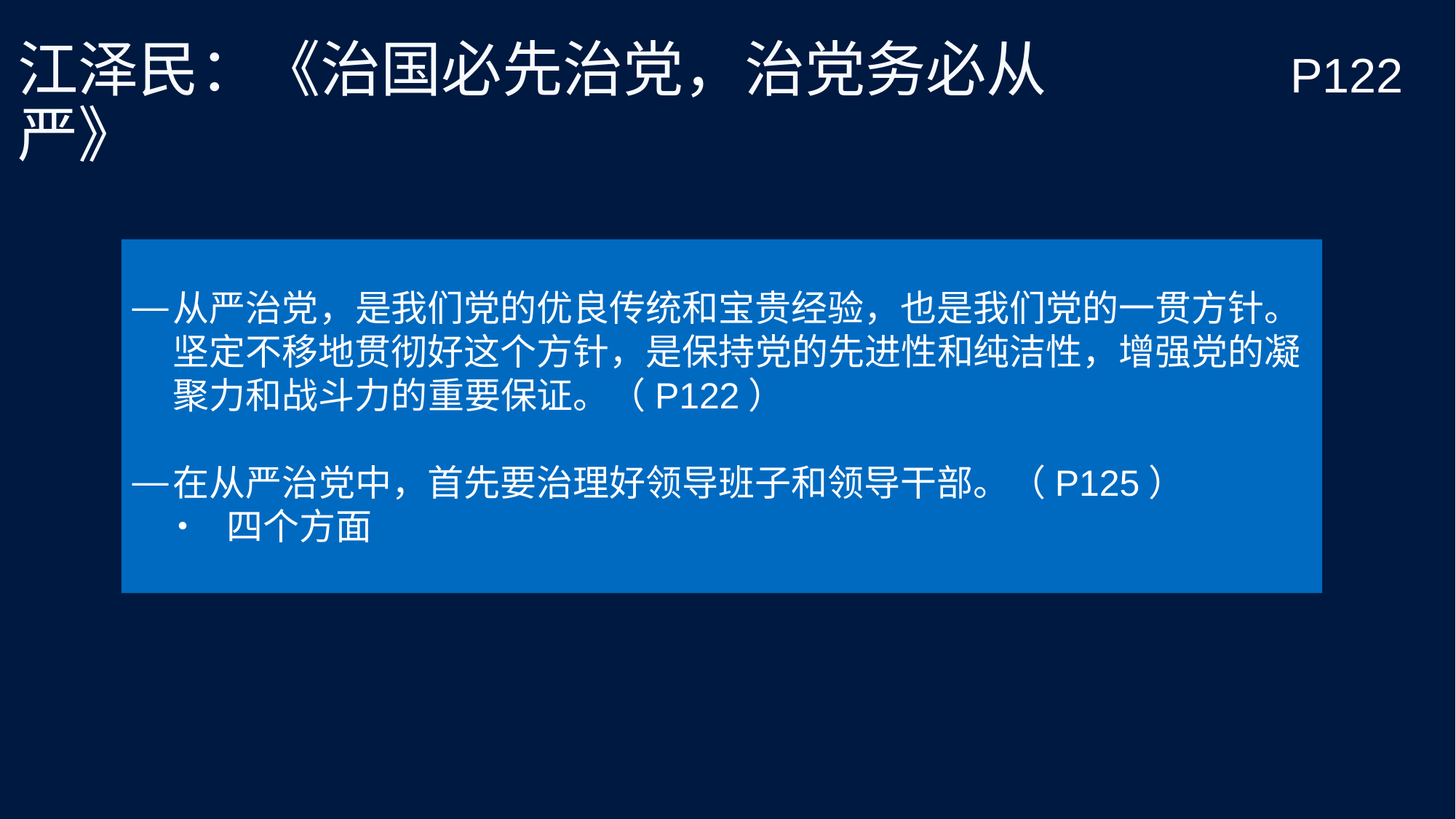

江泽民：《治国必先治党，治党务必从严》
P122
从严治党，是我们党的优良传统和宝贵经验，也是我们党的一贯方针。坚定不移地贯彻好这个方针，是保持党的先进性和纯洁性，增强党的凝聚力和战斗力的重要保证。（P122）

在从严治党中，首先要治理好领导班子和领导干部。（P125）
    •  四个方面